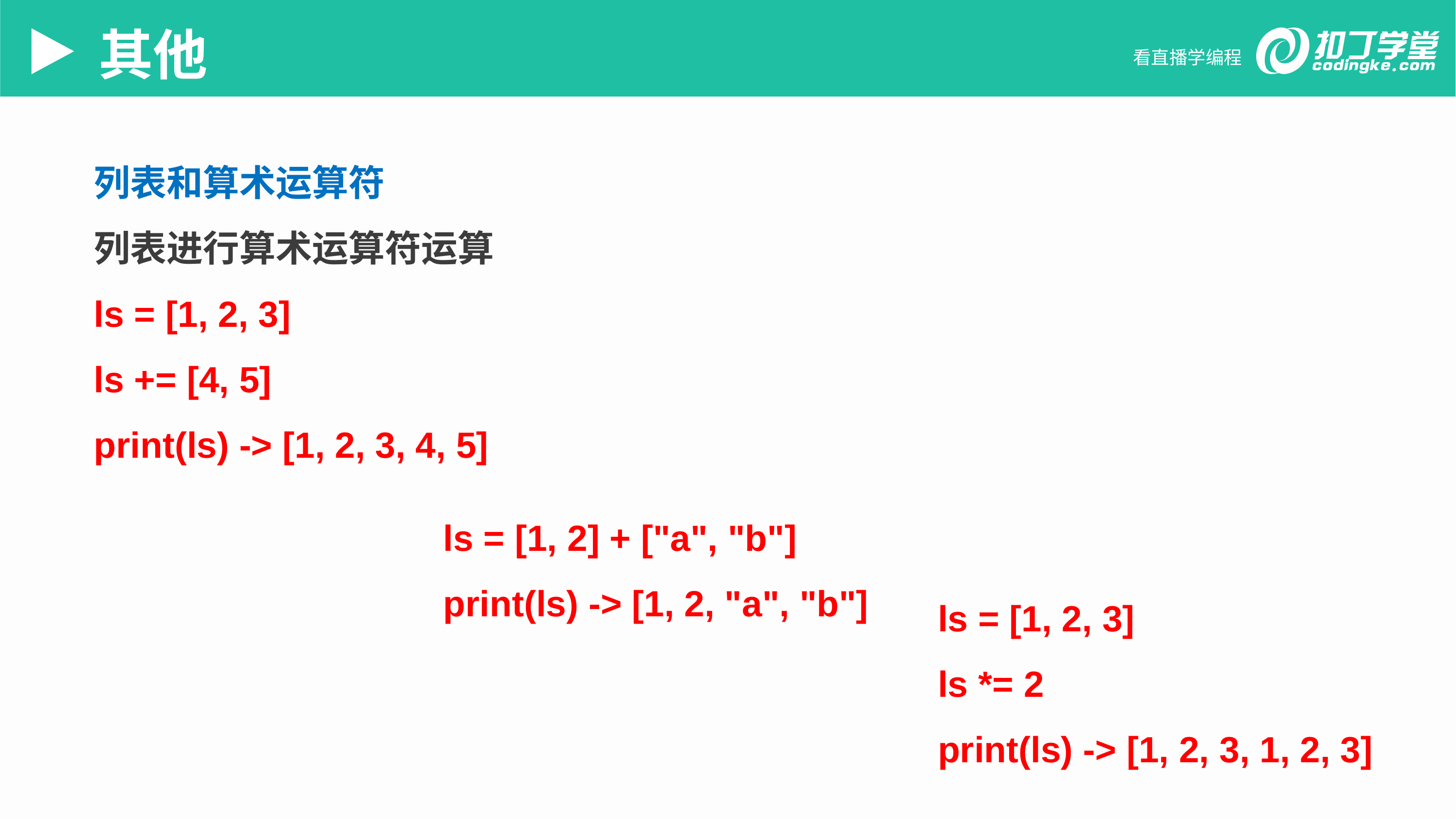

其他
列表和算术运算符
列表进行算术运算符运算
ls = [1, 2, 3]
ls += [4, 5]
print(ls) -> [1, 2, 3, 4, 5]
ls = [1, 2] + ["a", "b"]
print(ls) -> [1, 2, "a", "b"]
ls = [1, 2, 3]
ls *= 2
print(ls) -> [1, 2, 3, 1, 2, 3]